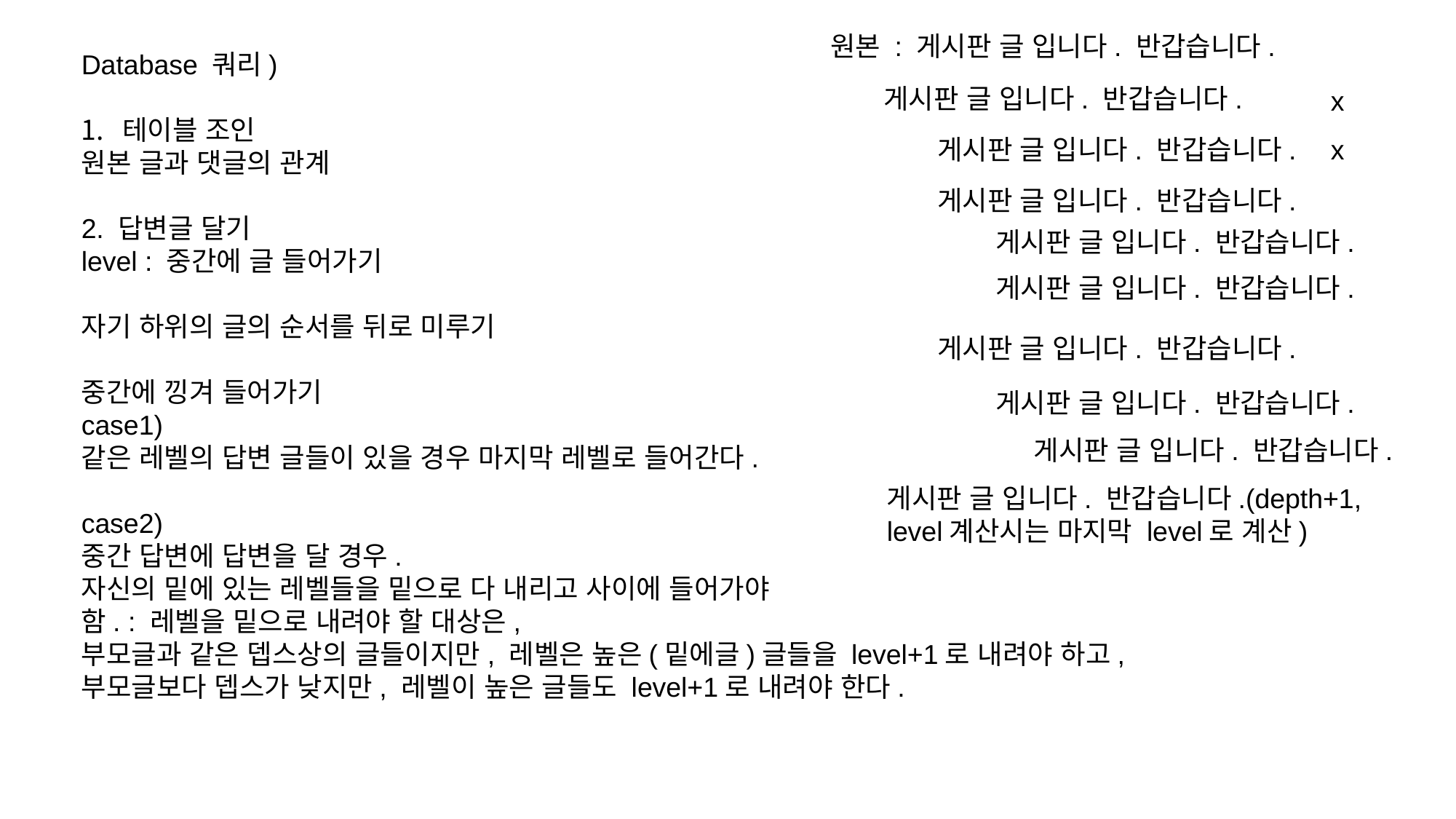

원본 : 게시판 글 입니다. 반갑습니다.
Database 쿼리)

테이블 조인
원본 글과 댓글의 관계

2. 답변글 달기
level : 중간에 글 들어가기

자기 하위의 글의 순서를 뒤로 미루기

중간에 낑겨 들어가기
case1)
같은 레벨의 답변 글들이 있을 경우 마지막 레벨로 들어간다.

case2)
중간 답변에 답변을 달 경우.
자신의 밑에 있는 레벨들을 밑으로 다 내리고 사이에 들어가야
함. : 레벨을 밑으로 내려야 할 대상은,
부모글과 같은 뎁스상의 글들이지만, 레벨은 높은(밑에글)글들을 level+1로 내려야 하고,
부모글보다 뎁스가 낮지만, 레벨이 높은 글들도 level+1로 내려야 한다.
게시판 글 입니다. 반갑습니다.
x
게시판 글 입니다. 반갑습니다.
x
게시판 글 입니다. 반갑습니다.
게시판 글 입니다. 반갑습니다.
게시판 글 입니다. 반갑습니다.
게시판 글 입니다. 반갑습니다.
게시판 글 입니다. 반갑습니다.
게시판 글 입니다. 반갑습니다.
게시판 글 입니다. 반갑습니다.(depth+1,
level계산시는 마지막 level로 계산)